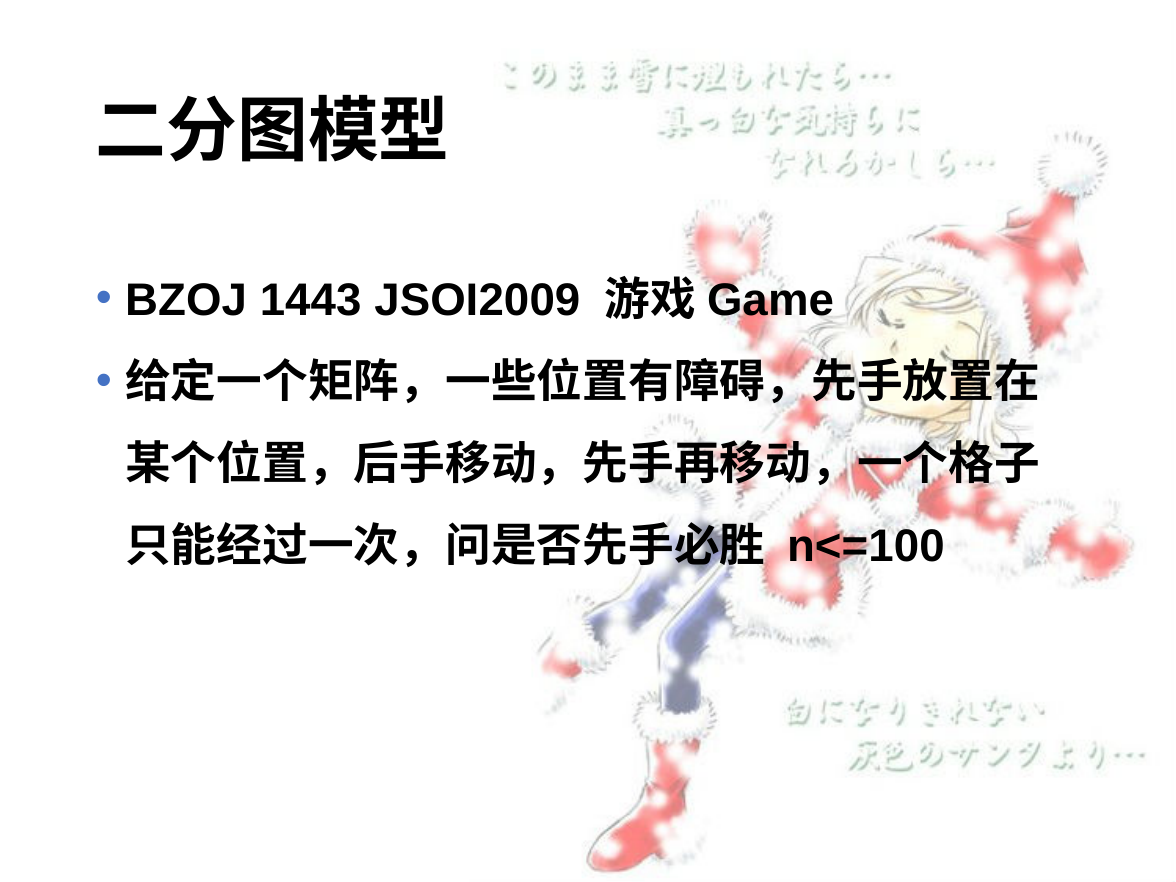

# 二分图模型
BZOJ 1443 JSOI2009 游戏Game
给定一个矩阵，一些位置有障碍，先手放置在某个位置，后手移动，先手再移动，一个格子只能经过一次，问是否先手必胜 n<=100